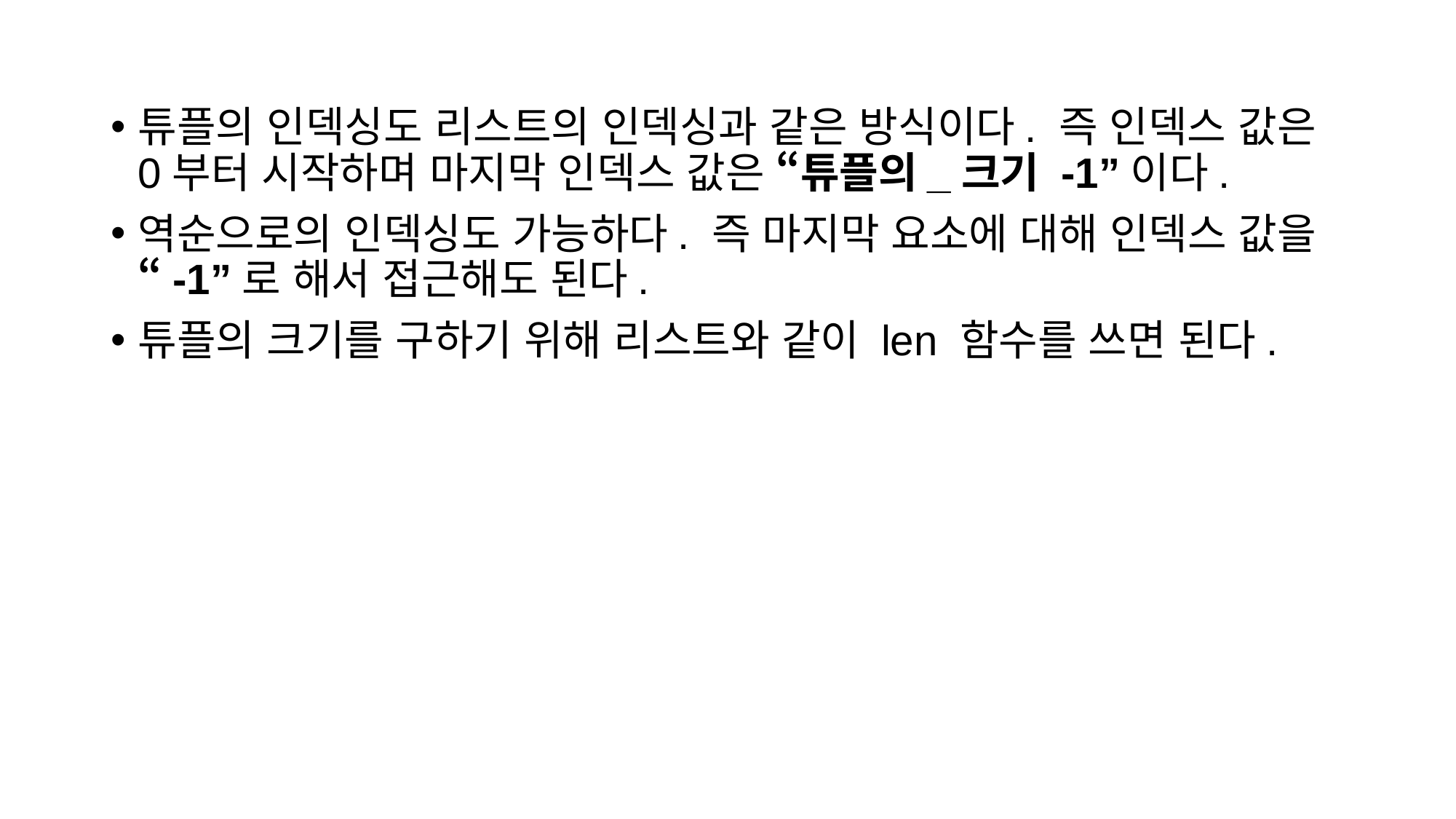

튜플의 인덱싱도 리스트의 인덱싱과 같은 방식이다. 즉 인덱스 값은 0부터 시작하며 마지막 인덱스 값은 “튜플의_크기 -1”이다.
역순으로의 인덱싱도 가능하다. 즉 마지막 요소에 대해 인덱스 값을 “-1”로 해서 접근해도 된다.
튜플의 크기를 구하기 위해 리스트와 같이 len 함수를 쓰면 된다.